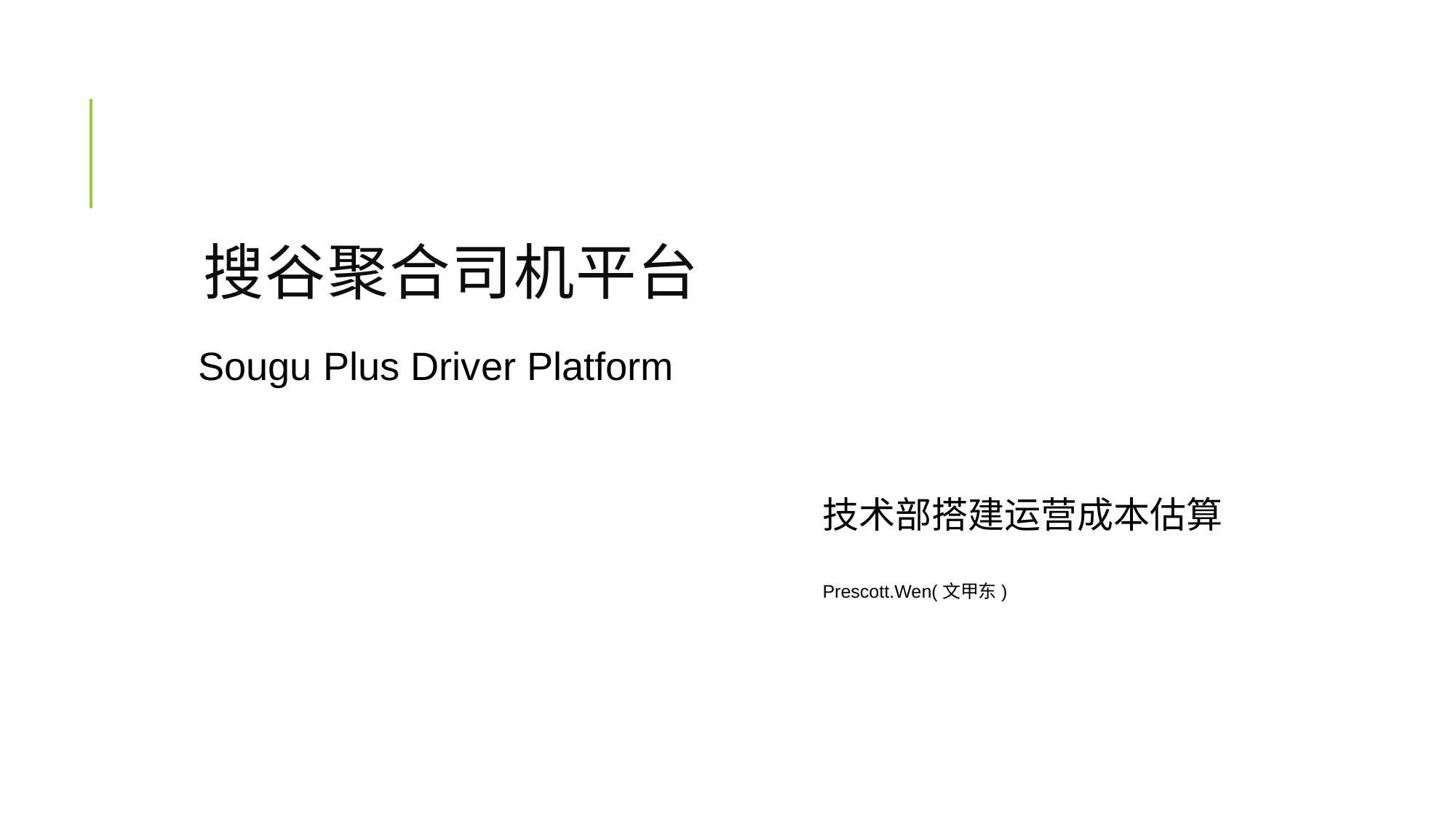

# 搜谷聚合司机平台
Sougu Plus Driver Platform
技术部搭建运营成本估算
Prescott.Wen(文甲东)